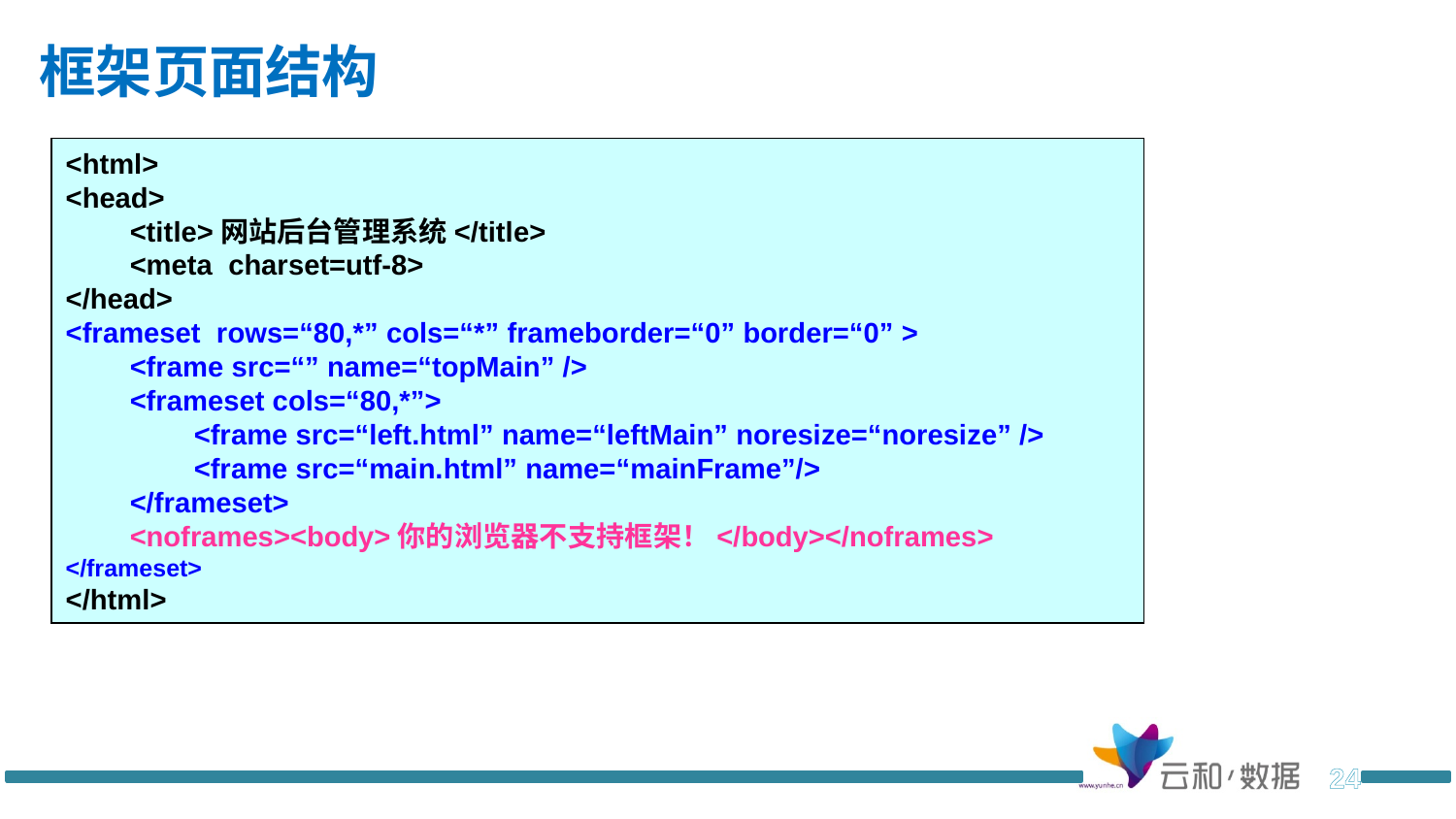

# 框架页面结构
<html>
<head>
        <title>网站后台管理系统</title>
        <meta  charset=utf-8>
</head>
<frameset  rows=“80,*” cols=“*” frameborder=“0” border=“0” >
        <frame src=“” name=“topMain” />
        <frameset cols=“80,*”>
                <frame src=“left.html” name=“leftMain” noresize=“noresize” />
                <frame src=“main.html” name=“mainFrame”/>
        </frameset>
        <noframes><body>你的浏览器不支持框架！</body></noframes>
</frameset>
</html>
24